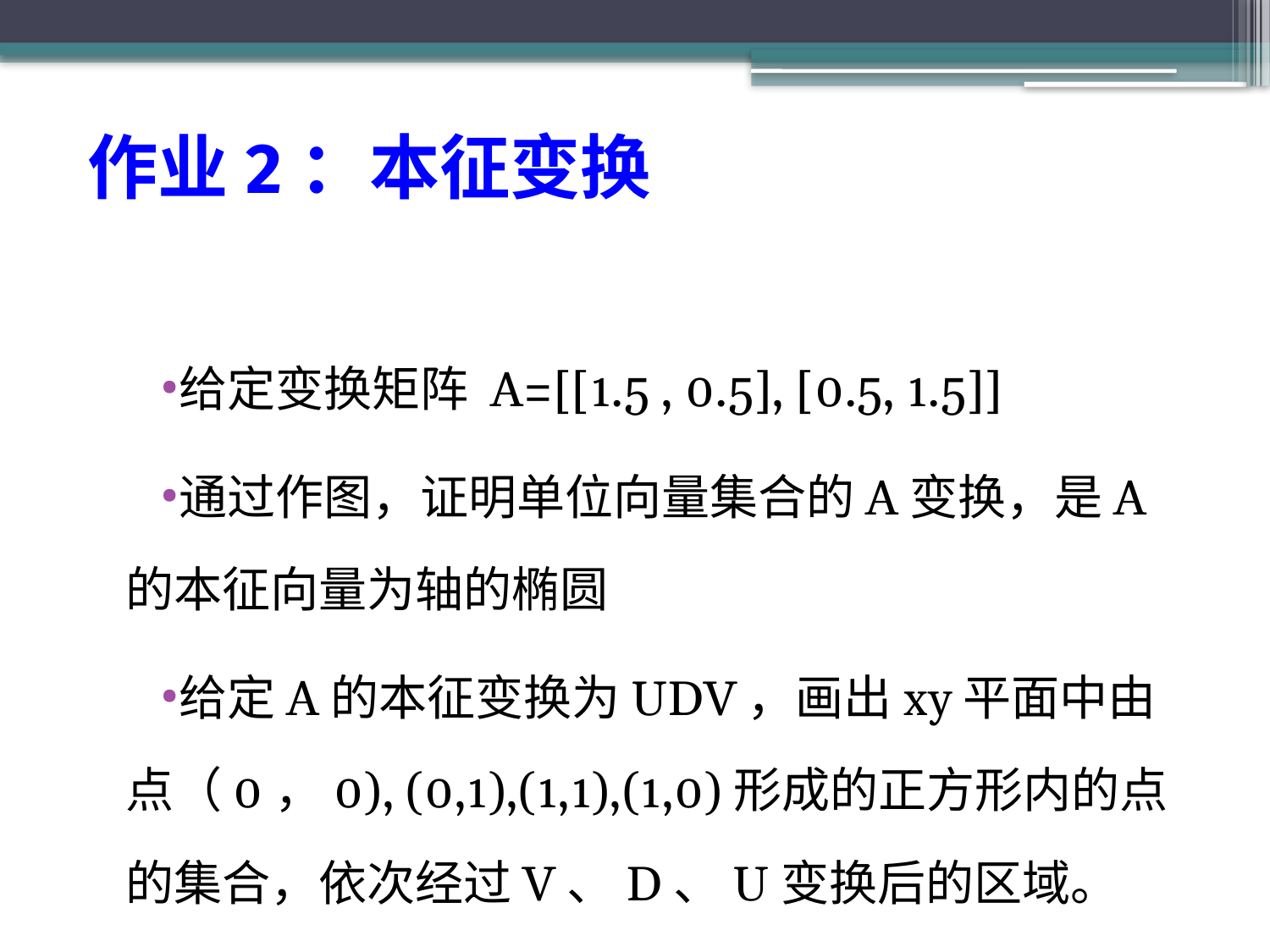

作业2：本征变换
给定变换矩阵 A=[[1.5 , 0.5], [0.5, 1.5]]
通过作图，证明单位向量集合的A变换，是A的本征向量为轴的椭圆
给定A的本征变换为UDV，画出xy平面中由点（0，0), (0,1),(1,1),(1,0)形成的正方形内的点的集合，依次经过V、D、U变换后的区域。